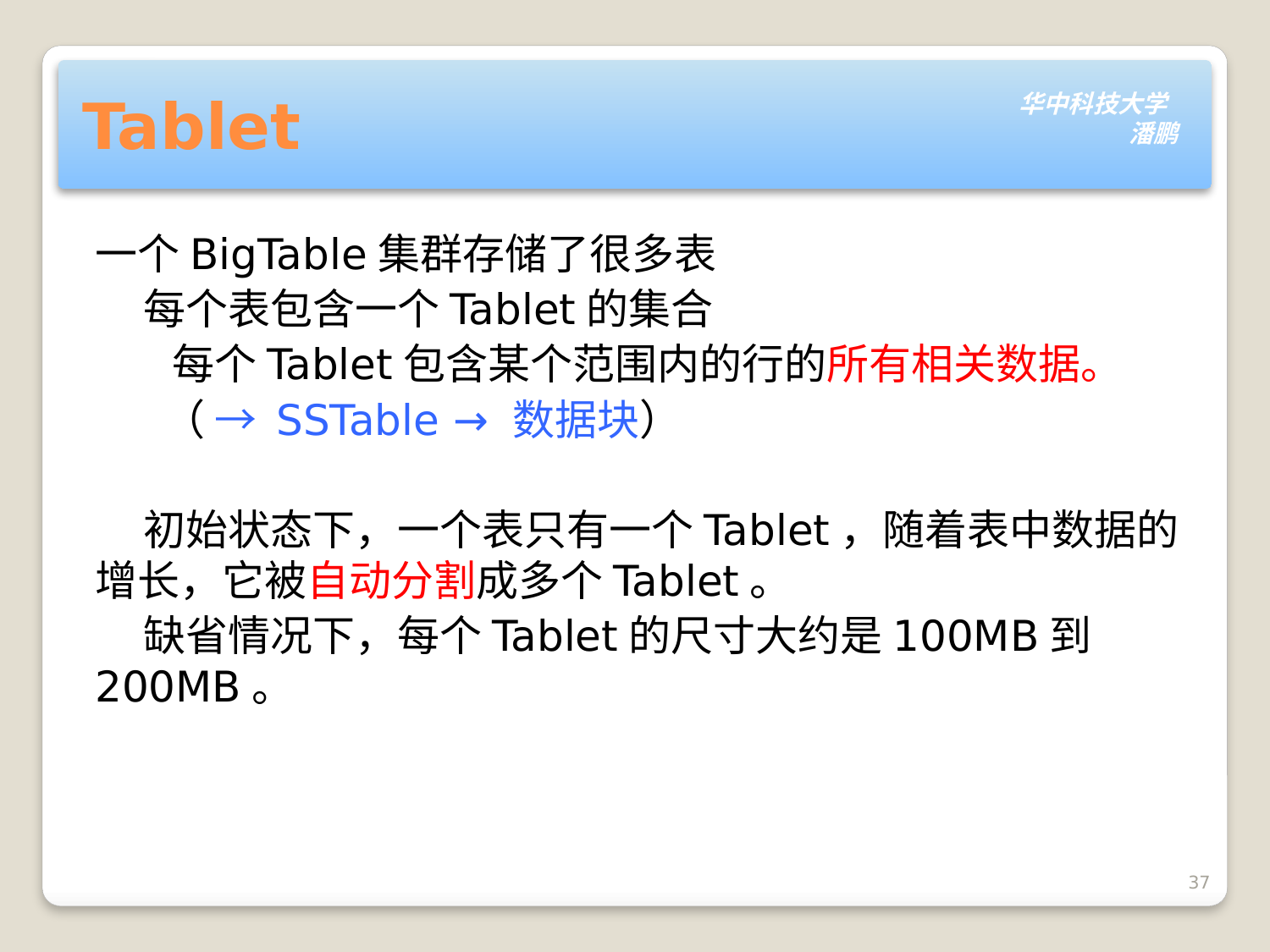

Tablet
一个BigTable集群存储了很多表
    每个表包含一个Tablet的集合
       每个Tablet包含某个范围内的行的所有相关数据。
      （ → SSTable → 数据块）

    初始状态下，一个表只有一个Tablet，随着表中数据的增长，它被自动分割成多个Tablet。
    缺省情况下，每个Tablet的尺寸大约是100MB到200MB。
37